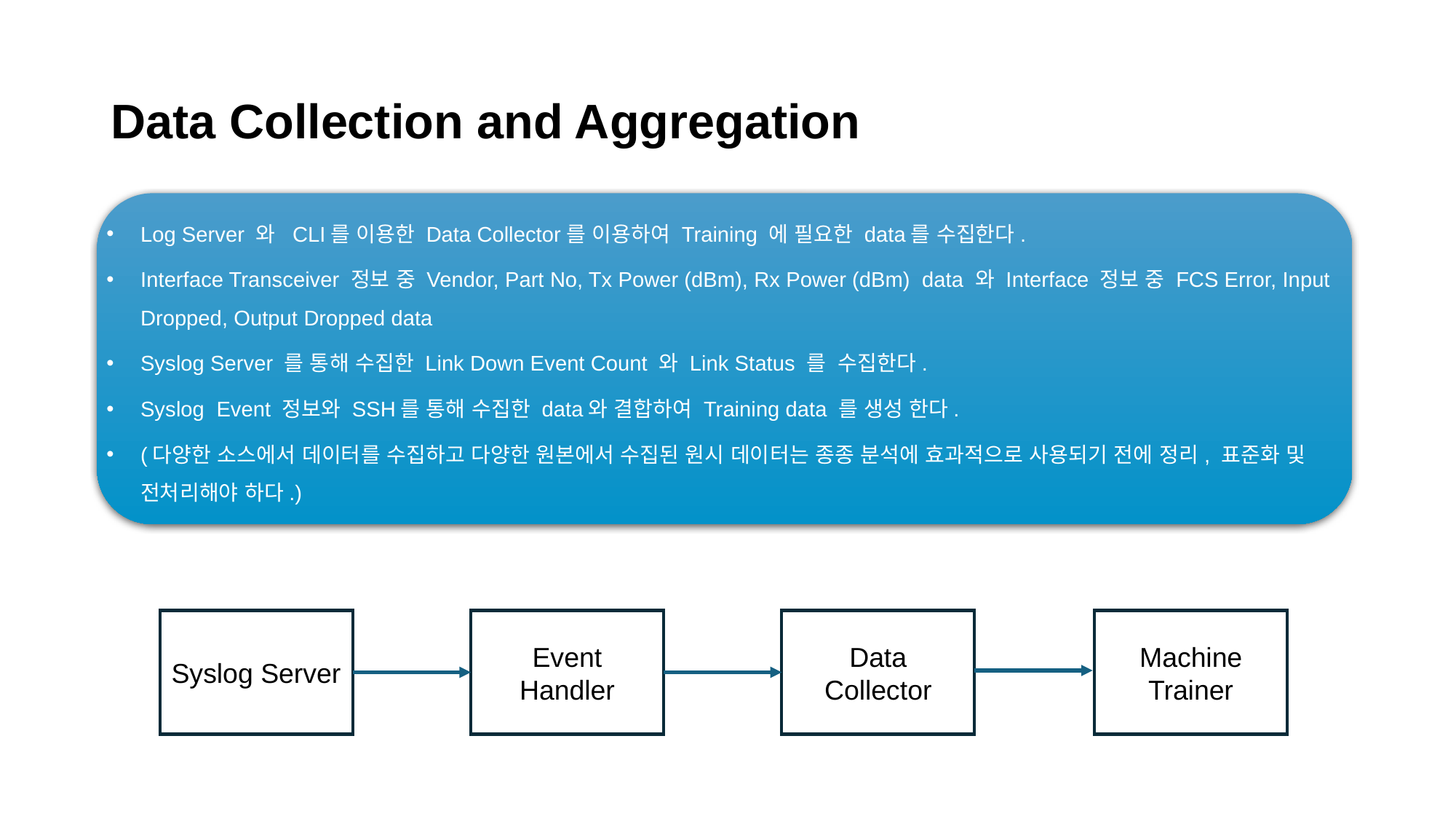

# Data Collection and Aggregation

Log Server 와  CLI를 이용한 Data Collector를 이용하여 Training 에 필요한 data를 수집한다.
Interface Transceiver 정보 중 Vendor, Part No, Tx Power (dBm), Rx Power (dBm)  data 와 Interface 정보 중 FCS Error, Input Dropped, Output Dropped data
Syslog Server 를 통해 수집한 Link Down Event Count 와 Link Status 를  수집한다.
Syslog  Event 정보와 SSH를 통해 수집한 data와 결합하여 Training data 를 생성 한다.
(다양한 소스에서 데이터를 수집하고 다양한 원본에서 수집된 원시 데이터는 종종 분석에 효과적으로 사용되기 전에 정리, 표준화 및 전처리해야 하다.)
Syslog Server
Event Handler
Data Collector
Machine
Trainer